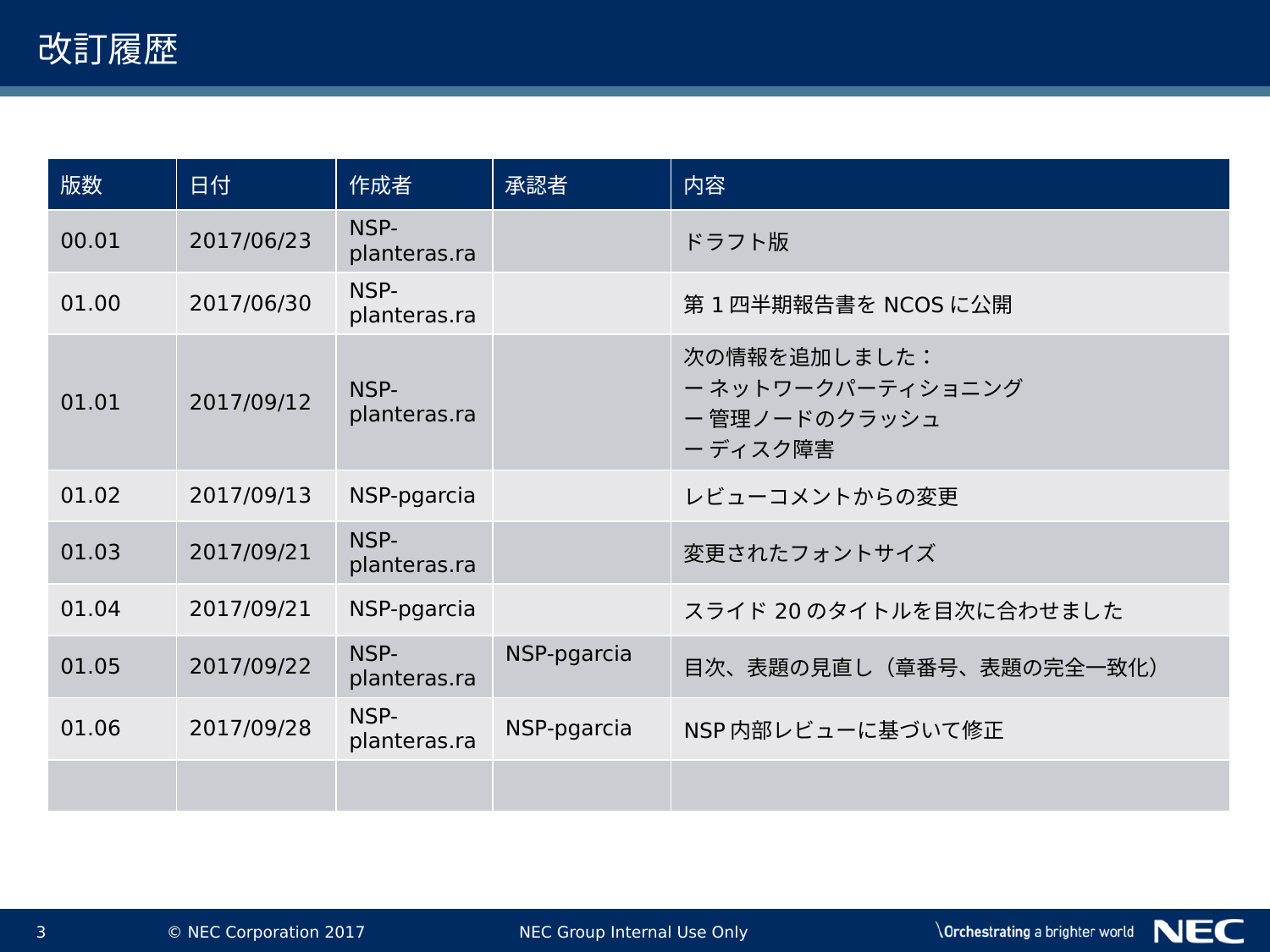

# 改訂履歴
| 版数 | 日付 | 作成者 | 承認者 | 内容 |
| --- | --- | --- | --- | --- |
| 00.01 | 2017/06/23 | NSP-planteras.ra |  | ドラフト版 |
| 01.00 | 2017/06/30 | NSP-planteras.ra |  | 第1四半期報告書をNCOSに公開 |
| 01.01 | 2017/09/12 | NSP-planteras.ra |  | 次の情報を追加しました： ー ネットワークパーティショニング ー 管理ノードのクラッシュ ー ディスク障害 |
| 01.02 | 2017/09/13 | NSP-pgarcia |  | レビューコメントからの変更 |
| 01.03 | 2017/09/21 | NSP-planteras.ra |  | 変更されたフォントサイズ |
| 01.04 | 2017/09/21 | NSP-pgarcia |  | スライド20のタイトルを目次に合わせました |
| 01.05 | 2017/09/22 | NSP-planteras.ra | NSP-pgarcia | 目次、表題の見直し（章番号、表題の完全一致化） |
| 01.06 | 2017/09/28 | NSP-planteras.ra | NSP-pgarcia | NSP内部レビューに基づいて修正 |
|  |  |  |  |  |